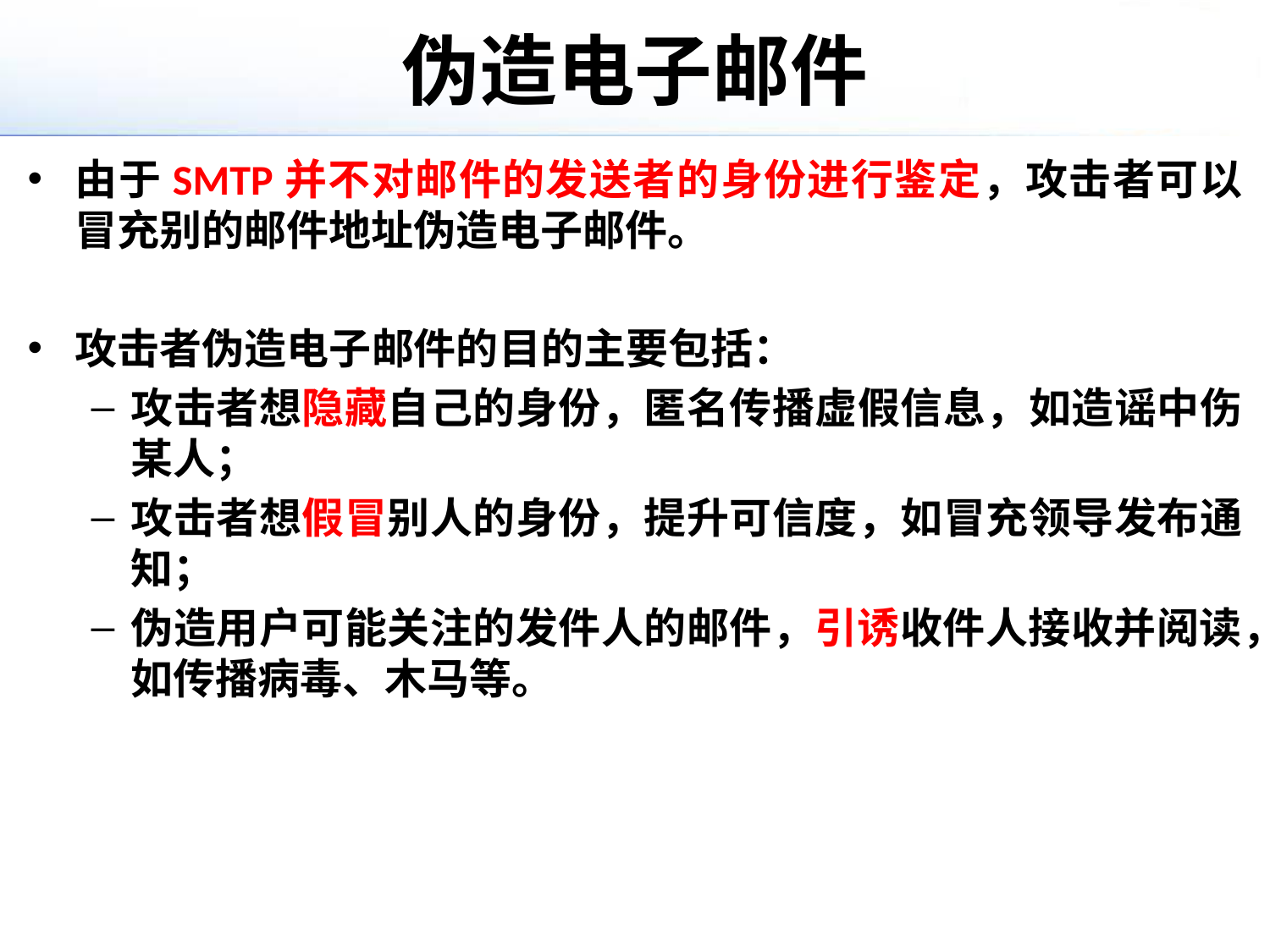

# 伪造电子邮件
由于SMTP并不对邮件的发送者的身份进行鉴定，攻击者可以冒充别的邮件地址伪造电子邮件。

攻击者伪造电子邮件的目的主要包括：
攻击者想隐藏自己的身份，匿名传播虚假信息，如造谣中伤某人；
攻击者想假冒别人的身份，提升可信度，如冒充领导发布通知；
伪造用户可能关注的发件人的邮件，引诱收件人接收并阅读，如传播病毒、木马等。